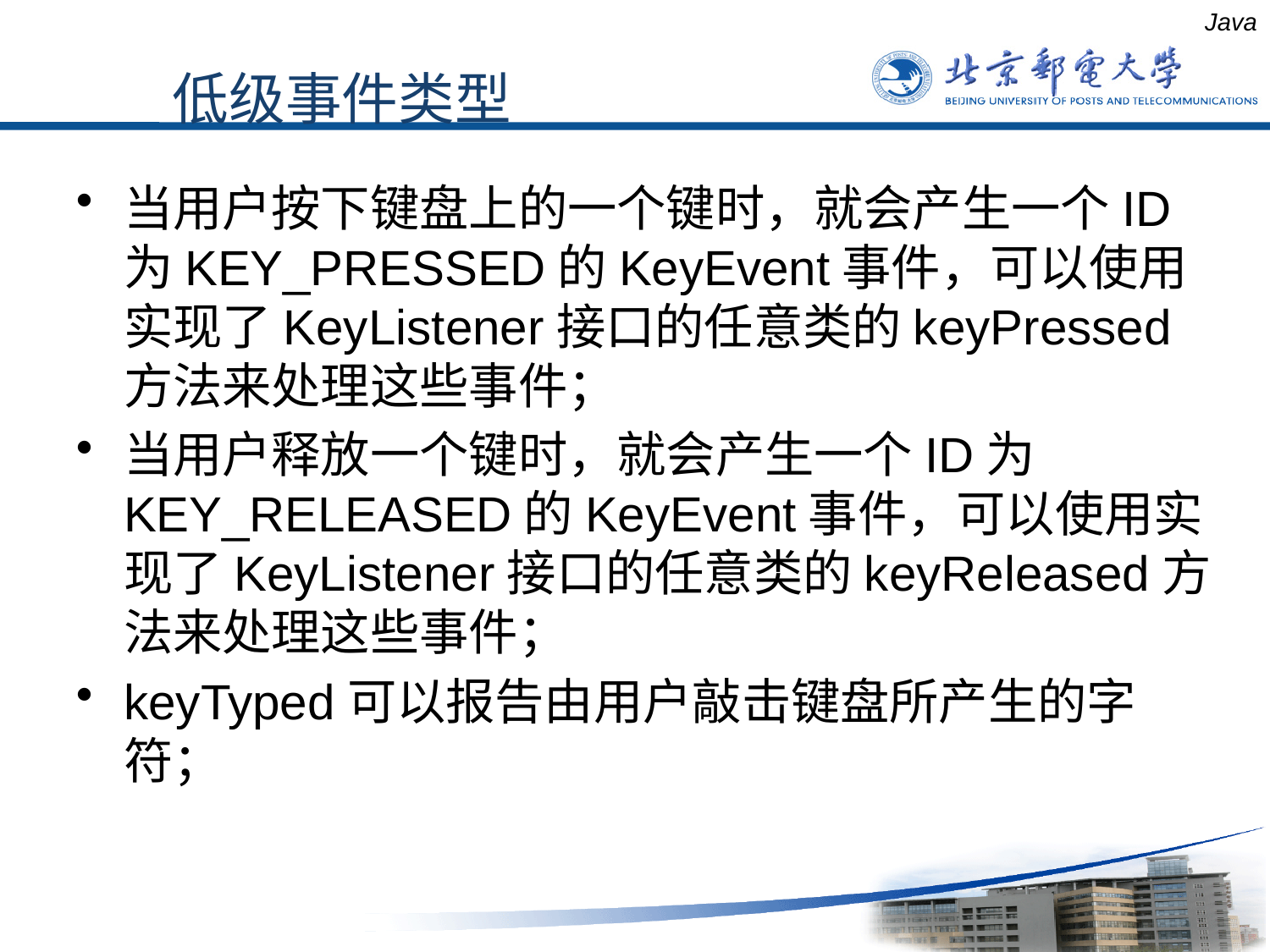

Java
低级事件类型
当用户按下键盘上的一个键时，就会产生一个ID为KEY_PRESSED的KeyEvent事件，可以使用实现了KeyListener接口的任意类的keyPressed方法来处理这些事件；
当用户释放一个键时，就会产生一个ID为KEY_RELEASED的KeyEvent事件，可以使用实现了KeyListener接口的任意类的keyReleased方法来处理这些事件；
keyTyped可以报告由用户敲击键盘所产生的字符；